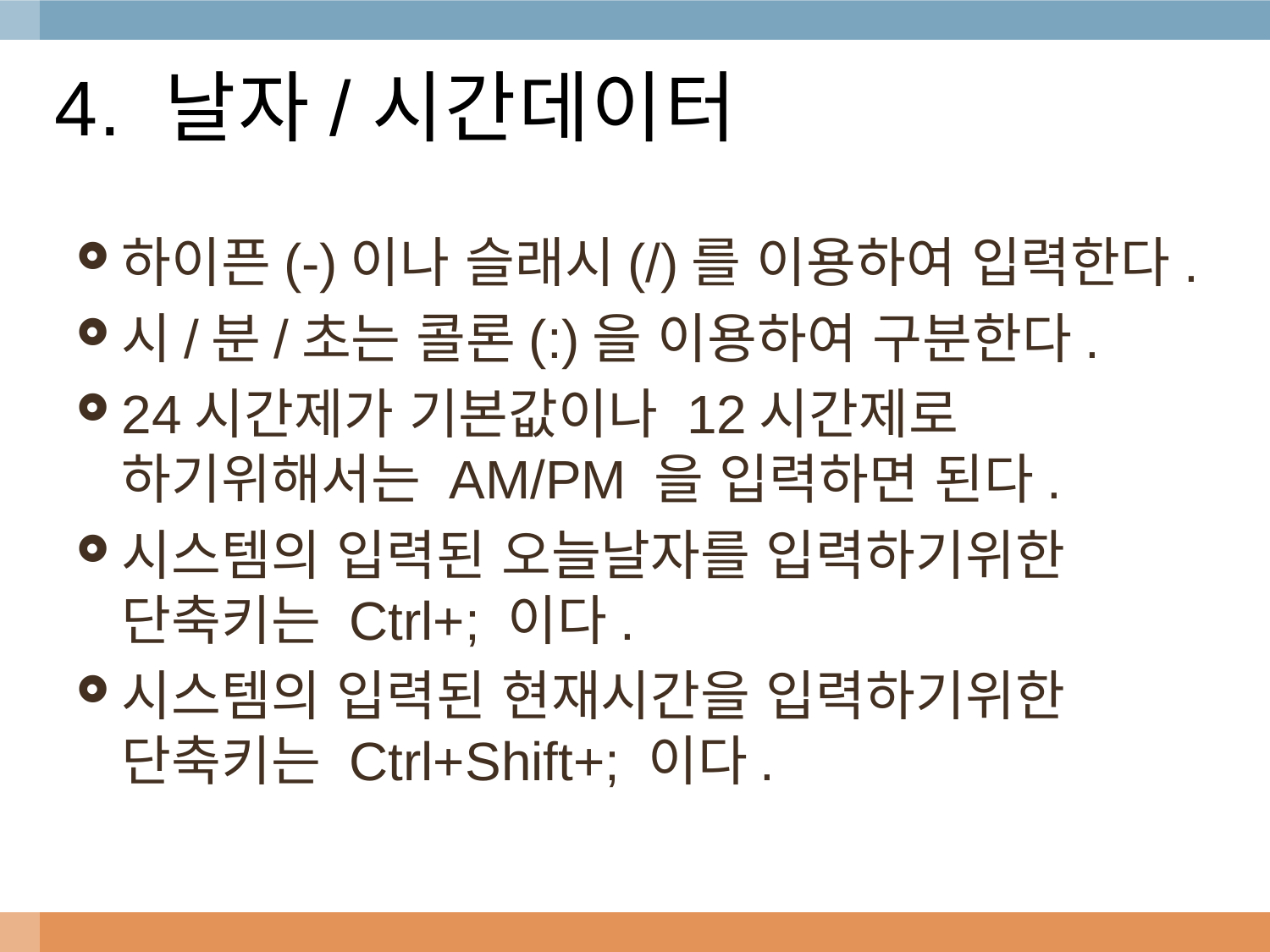

# 4. 날자/시간데이터
하이픈(-)이나 슬래시(/)를 이용하여 입력한다.
시/분/초는 콜론(:)을 이용하여 구분한다.
24시간제가 기본값이나 12시간제로 하기위해서는 AM/PM 을 입력하면 된다.
시스템의 입력된 오늘날자를 입력하기위한 단축키는 Ctrl+; 이다.
시스템의 입력된 현재시간을 입력하기위한 단축키는 Ctrl+Shift+; 이다.